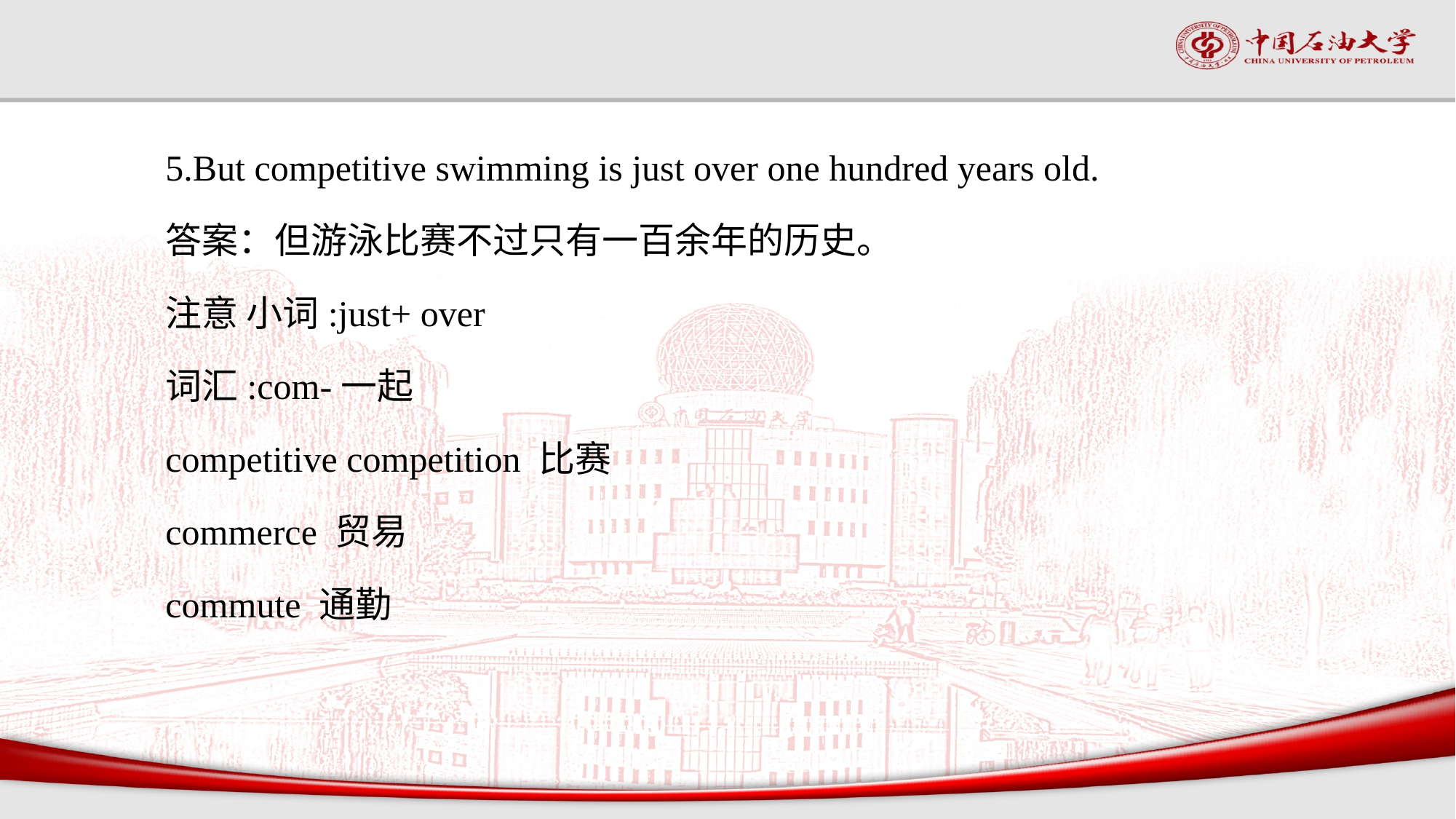

#
5.But competitive swimming is just over one hundred years old.
答案：但游泳比赛不过只有一百余年的历史。
注意 小词:just+ over
词汇:com-一起
competitive competition 比赛
commerce 贸易
commute 通勤